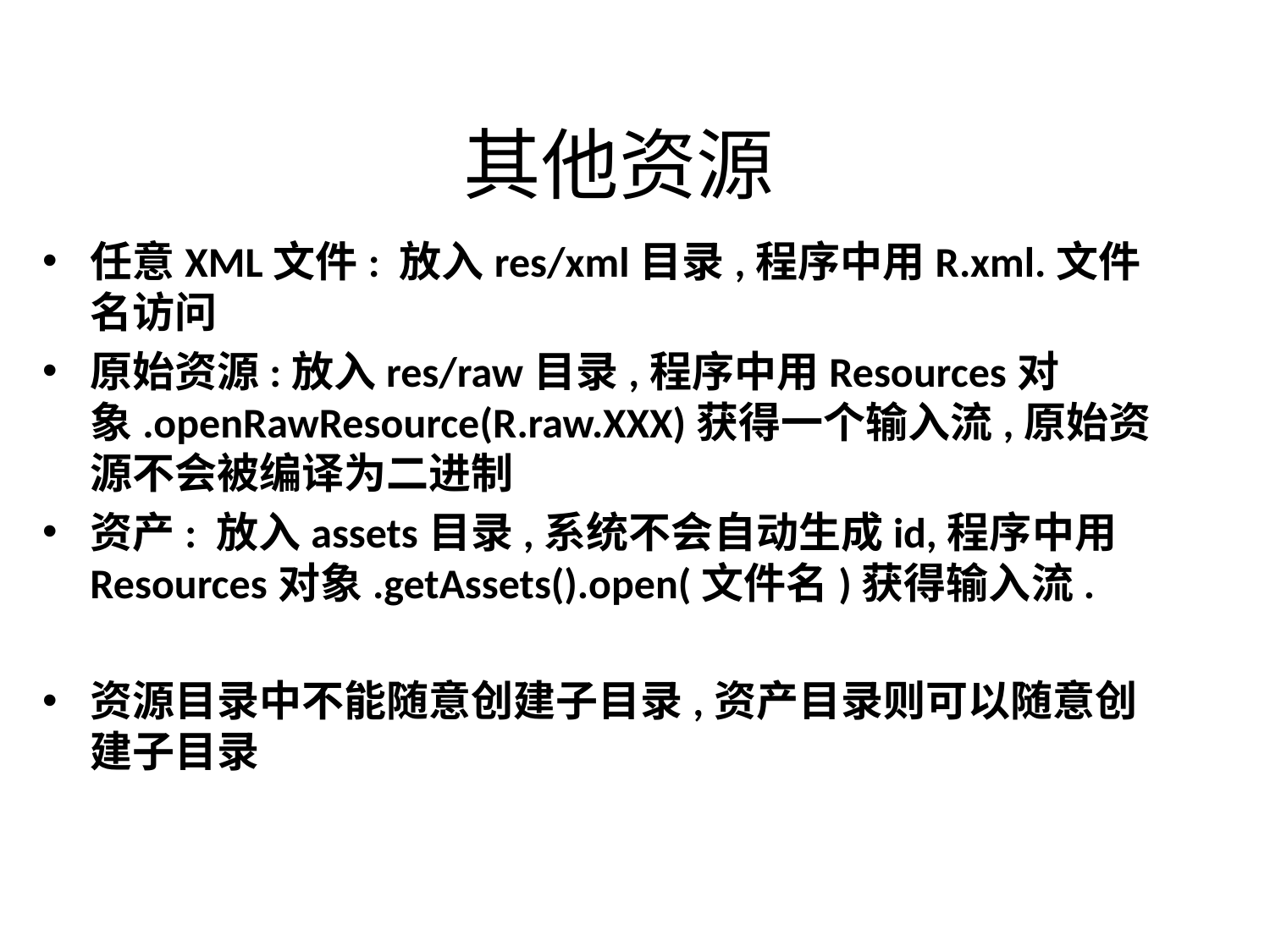

# 其他资源
任意XML文件: 放入res/xml目录,程序中用R.xml.文件名访问
原始资源:放入res/raw目录,程序中用Resources对象.openRawResource(R.raw.XXX)获得一个输入流,原始资源不会被编译为二进制
资产: 放入assets目录,系统不会自动生成id,程序中用Resources对象.getAssets().open(文件名)获得输入流.

资源目录中不能随意创建子目录,资产目录则可以随意创建子目录